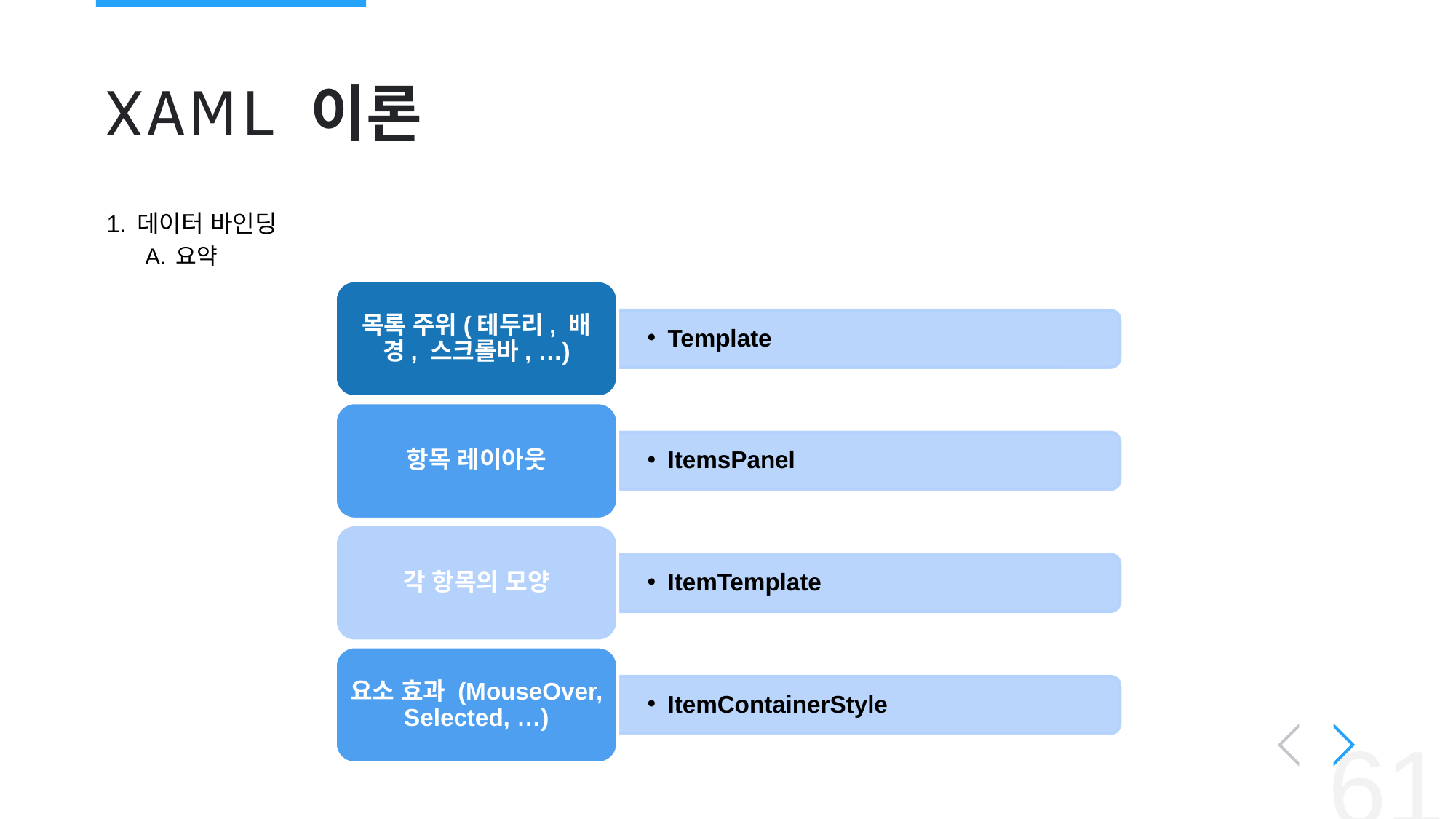

# XAML 이론
데이터 바인딩
요약

목록 주위(테두리, 배경, 스크롤바, …)
Template

항목 레이아웃
ItemsPanel

각 항목의 모양
ItemTemplate

요소 효과 (MouseOver, Selected, …)
ItemContainerStyle
61